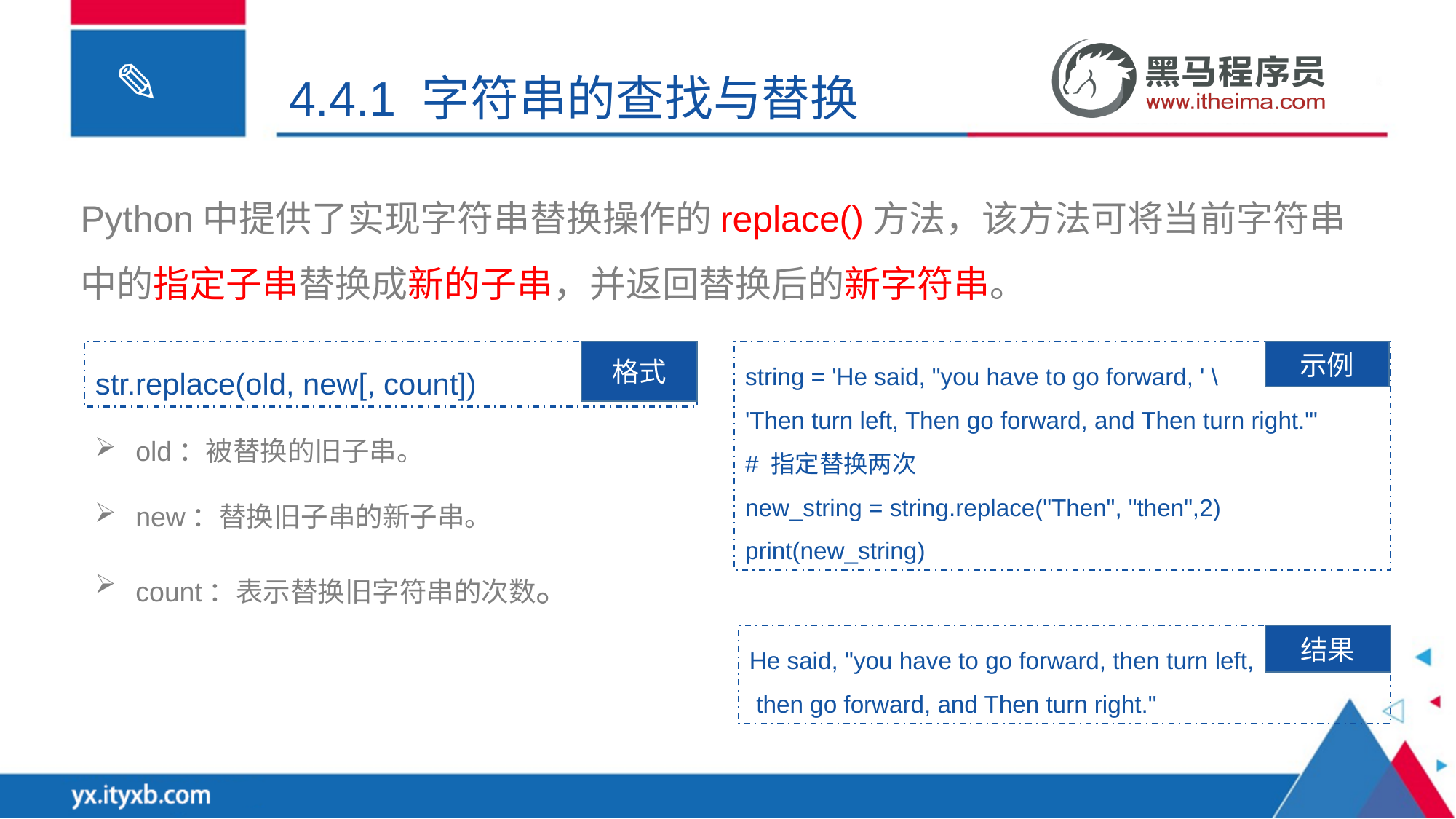

4.4.1 字符串的查找与替换
Python中提供了实现字符串替换操作的replace()方法，该方法可将当前字符串中的指定子串替换成新的子串，并返回替换后的新字符串。
str.replace(old, new[, count])
格式
示例
string = 'He said, "you have to go forward, ' \
'Then turn left, Then go forward, and Then turn right."'
# 指定替换两次
new_string = string.replace("Then", "then",2)
print(new_string)
old：被替换的旧子串。

new：替换旧子串的新子串。

count：表示替换旧字符串的次数。
He said, "you have to go forward, then turn left,
 then go forward, and Then turn right."
结果